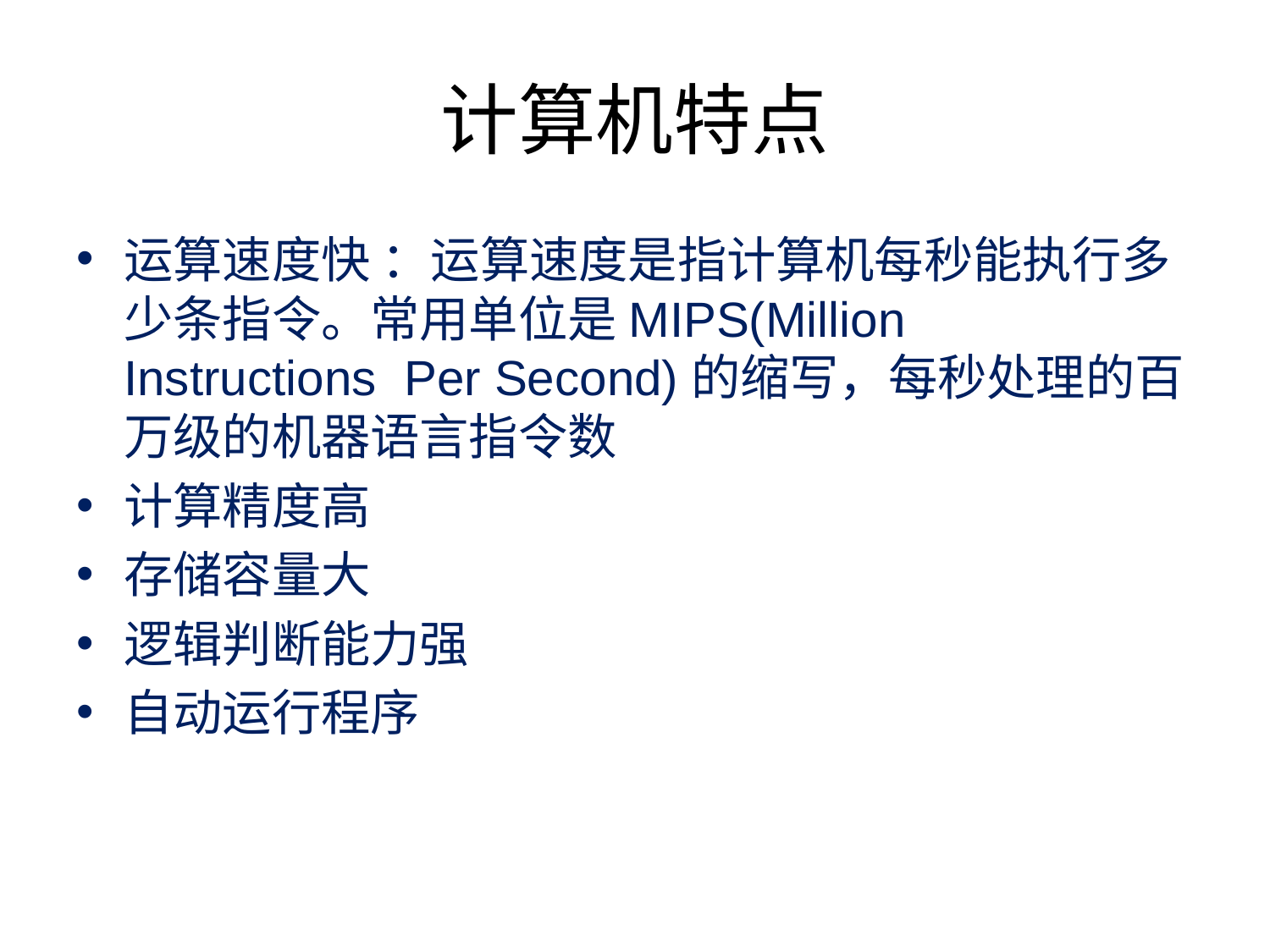

# 计算机特点
运算速度快 ：运算速度是指计算机每秒能执行多少条指令。常用单位是MIPS(Million   Instructions  Per Second)的缩写，每秒处理的百万级的机器语言指令数
计算精度高
存储容量大
逻辑判断能力强
自动运行程序